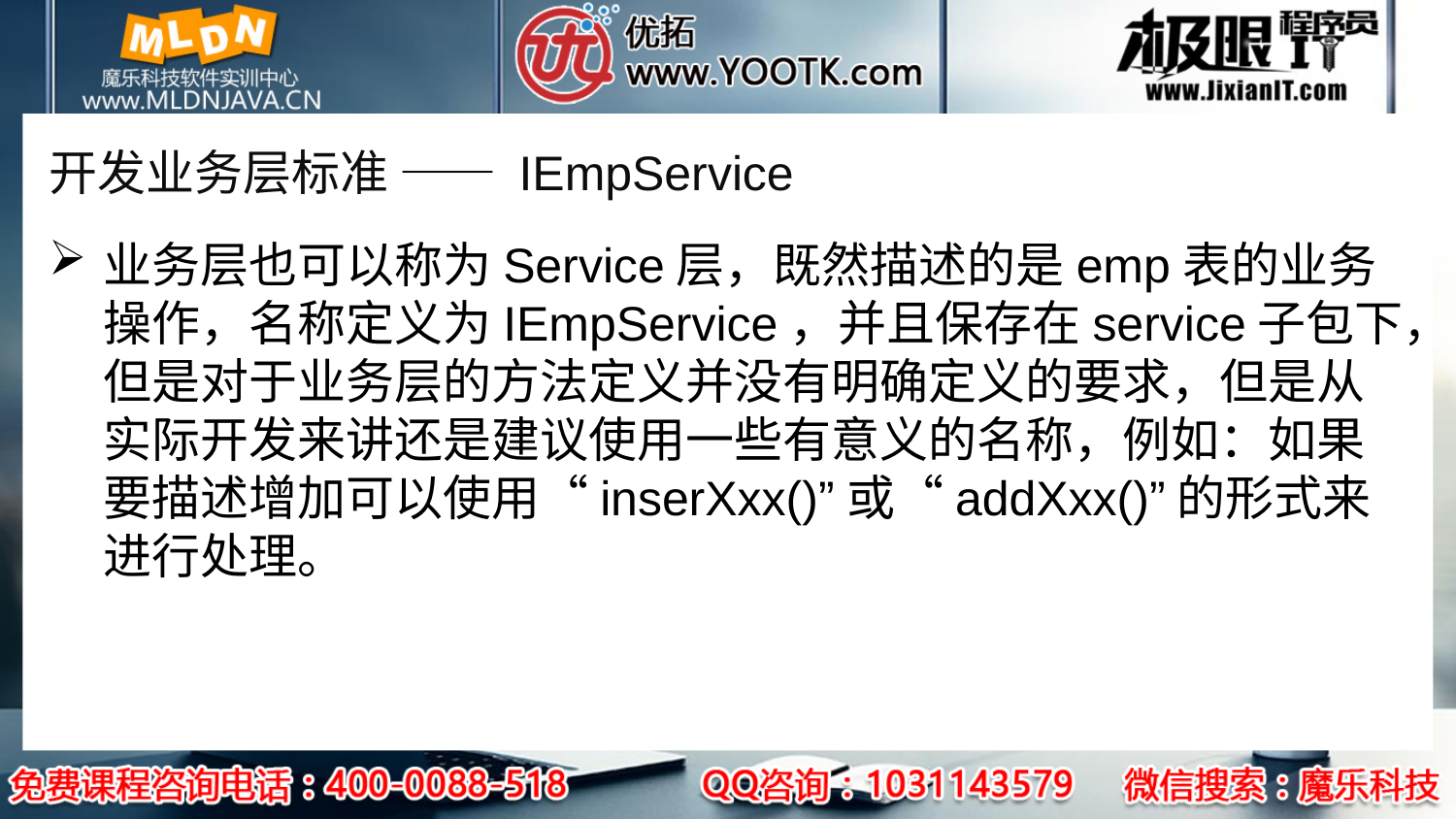

# 开发业务层标准 —— IEmpService
业务层也可以称为Service层，既然描述的是emp表的业务操作，名称定义为IEmpService，并且保存在service子包下，但是对于业务层的方法定义并没有明确定义的要求，但是从实际开发来讲还是建议使用一些有意义的名称，例如：如果要描述增加可以使用“inserXxx()”或“addXxx()”的形式来进行处理。